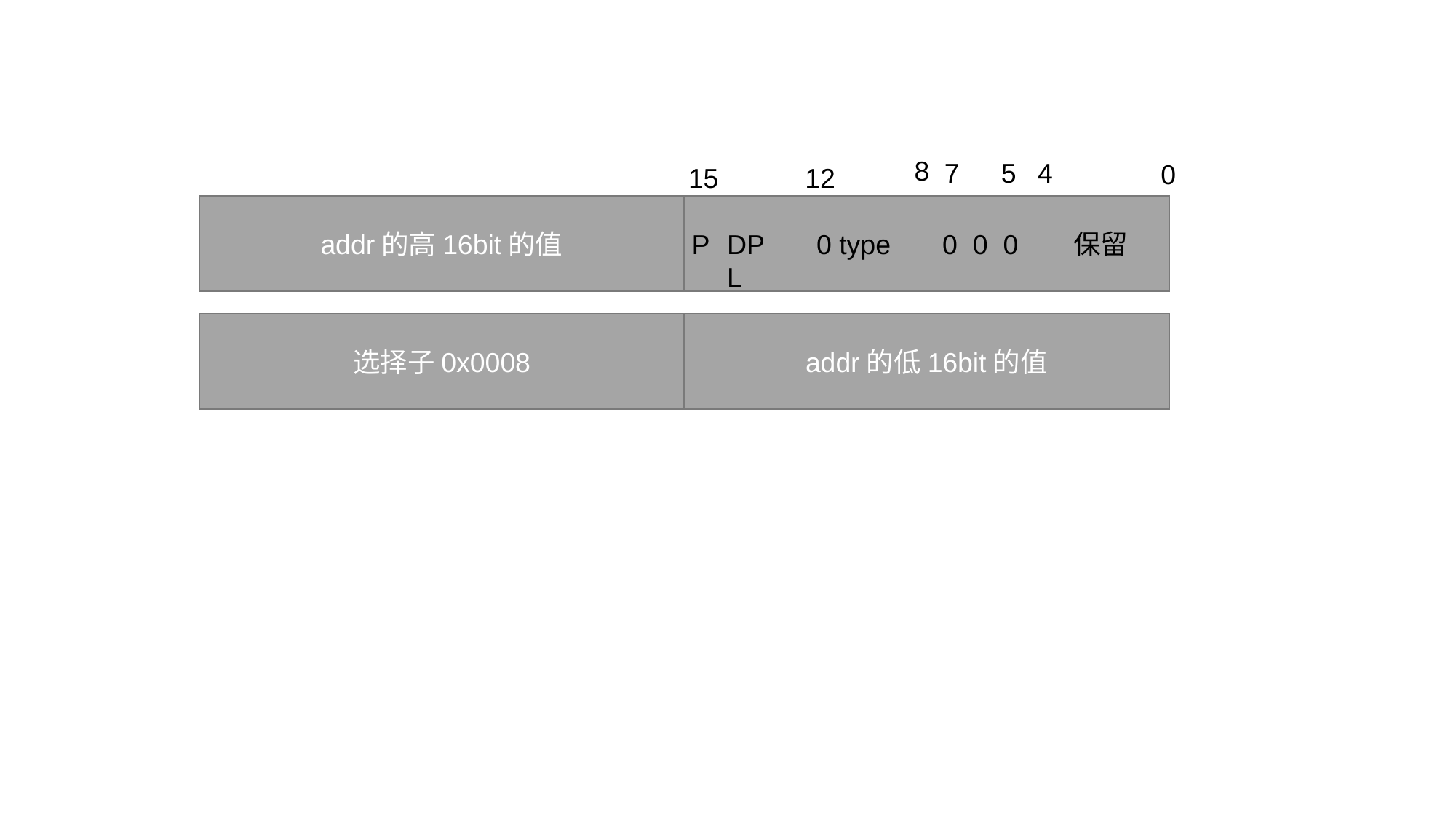

8
7
5
4
0
15
12
addr的高16bit的值

P
DPL
0 type
0  0  0
保留
选择子0x0008
addr的低16bit的值